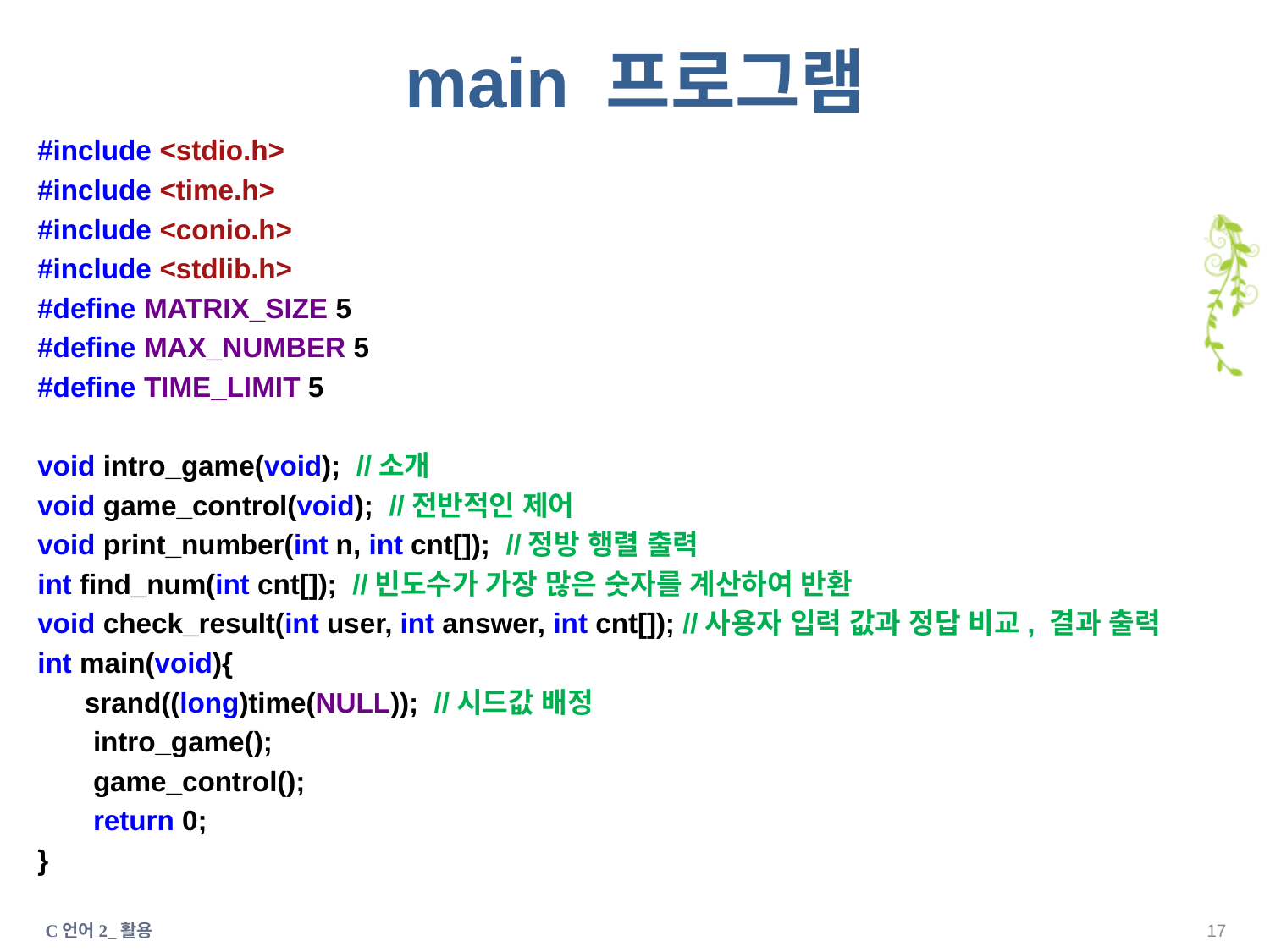

# main 프로그램
#include <stdio.h>
#include <time.h>
#include <conio.h>
#include <stdlib.h>
#define MATRIX_SIZE 5
#define MAX_NUMBER 5
#define TIME_LIMIT 5

void intro_game(void);  //소개
void game_control(void);  //전반적인 제어
void print_number(int n, int cnt[]);  //정방 행렬 출력
int find_num(int cnt[]);  //빈도수가 가장 많은 숫자를 계산하여 반환
void check_result(int user, int answer, int cnt[]); //사용자 입력 값과 정답 비교, 결과 출력
int main(void){
      srand((long)time(NULL));  //시드값 배정
intro_game();
game_control();
return 0;
}
C언어2_활용
17